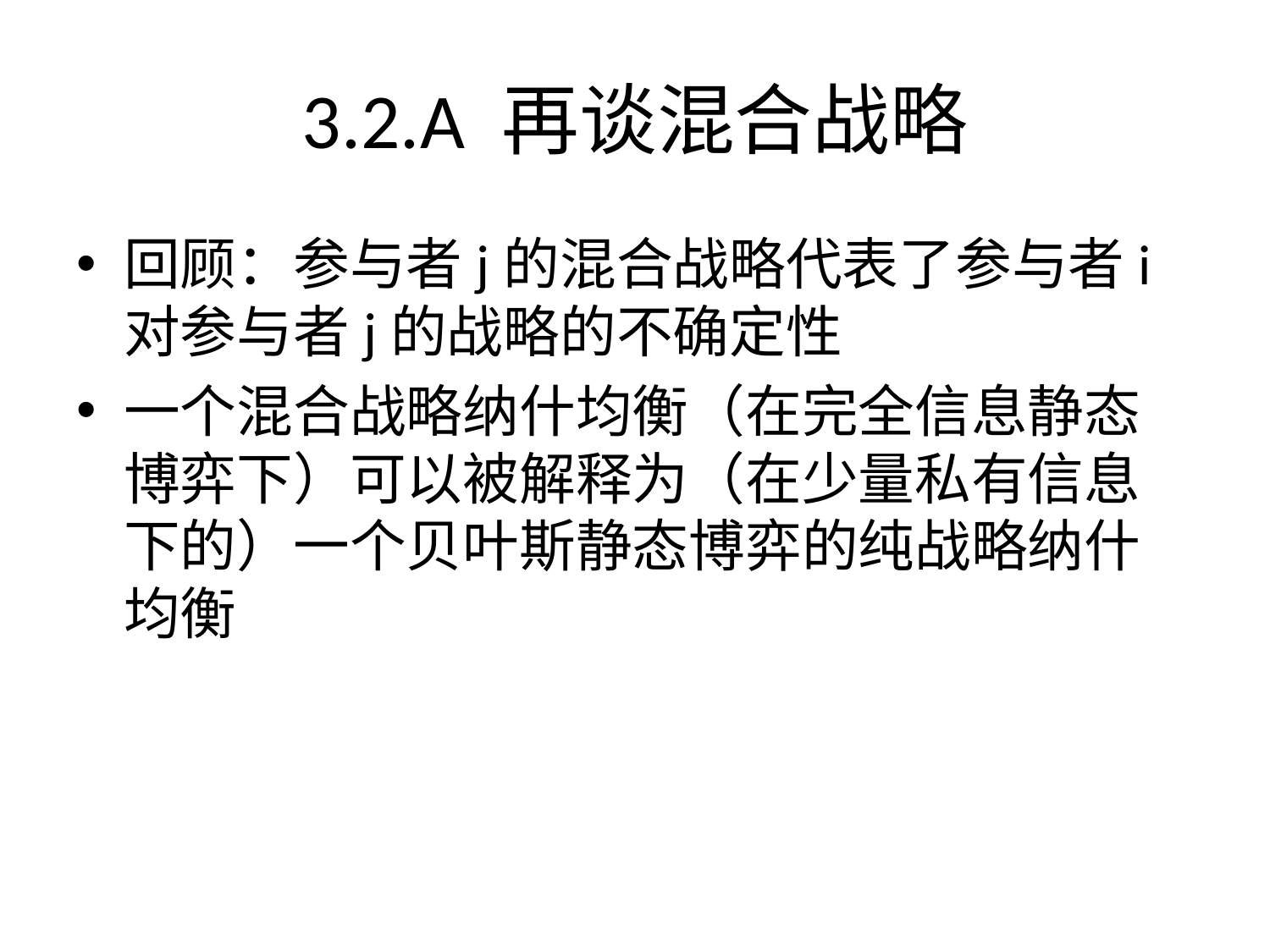

3.2.A 再谈混合战略
回顾：参与者j的混合战略代表了参与者i对参与者j的战略的不确定性
一个混合战略纳什均衡（在完全信息静态博弈下）可以被解释为（在少量私有信息下的）一个贝叶斯静态博弈的纯战略纳什均衡